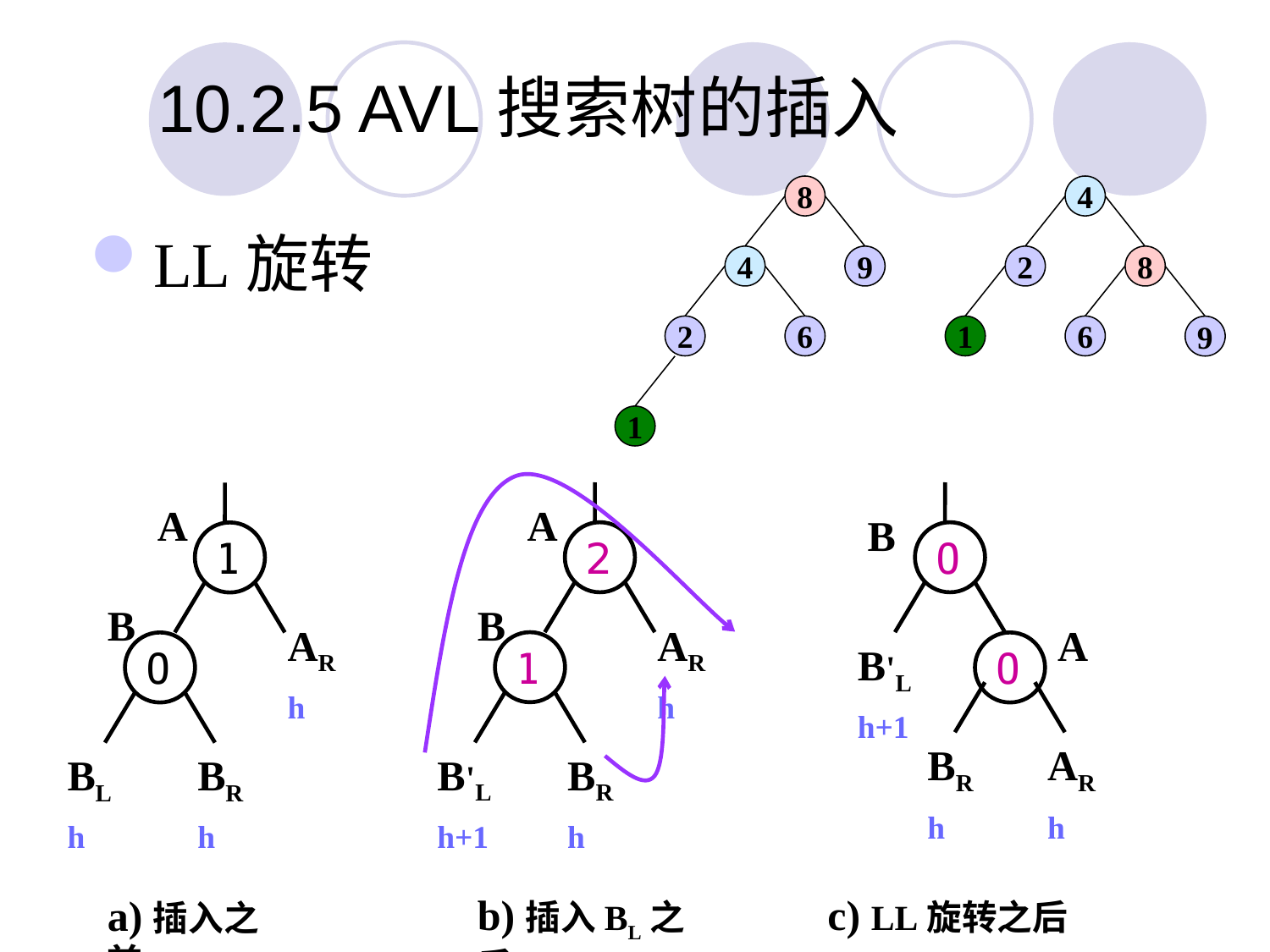

10.2.5 AVL搜索树的插入
27

8
4

LL旋转

4
9
2
8

2
6
1
6
9

1

A
A
B
2
0
1

B
B
AR
h
A
AR
h
1
0
B'L
h+1
0

BR
h
AR
h
B'L
h+1
BR
h
BL
h
BR
h
b)插入BL之后
c) LL旋转之后
a)插入之前